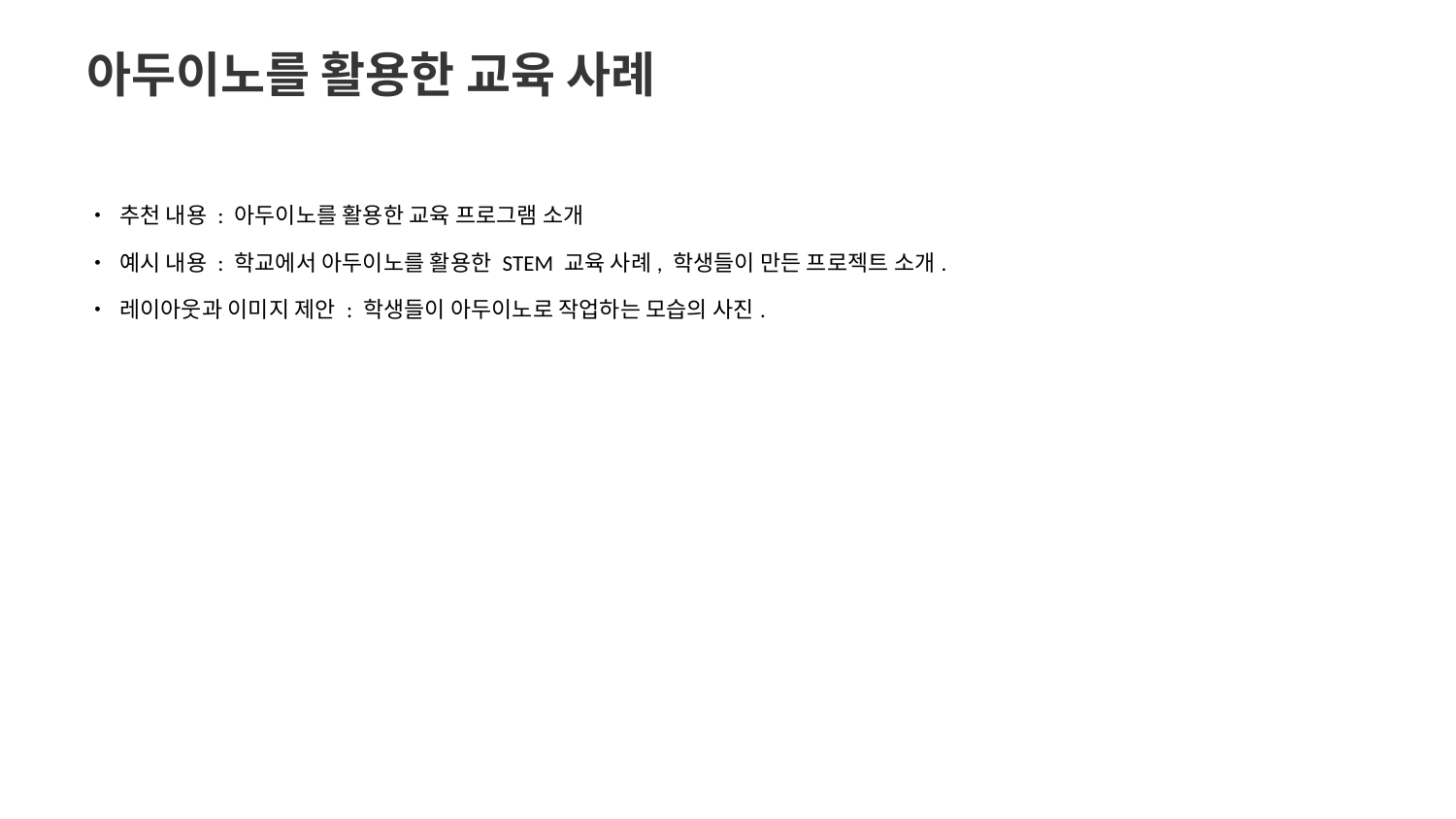

아두이노를 활용한 교육 사례
• 추천 내용 : 아두이노를 활용한 교육 프로그램 소개
• 예시 내용 : 학교에서 아두이노를 활용한 STEM 교육 사례, 학생들이 만든 프로젝트 소개.
• 레이아웃과 이미지 제안 : 학생들이 아두이노로 작업하는 모습의 사진.